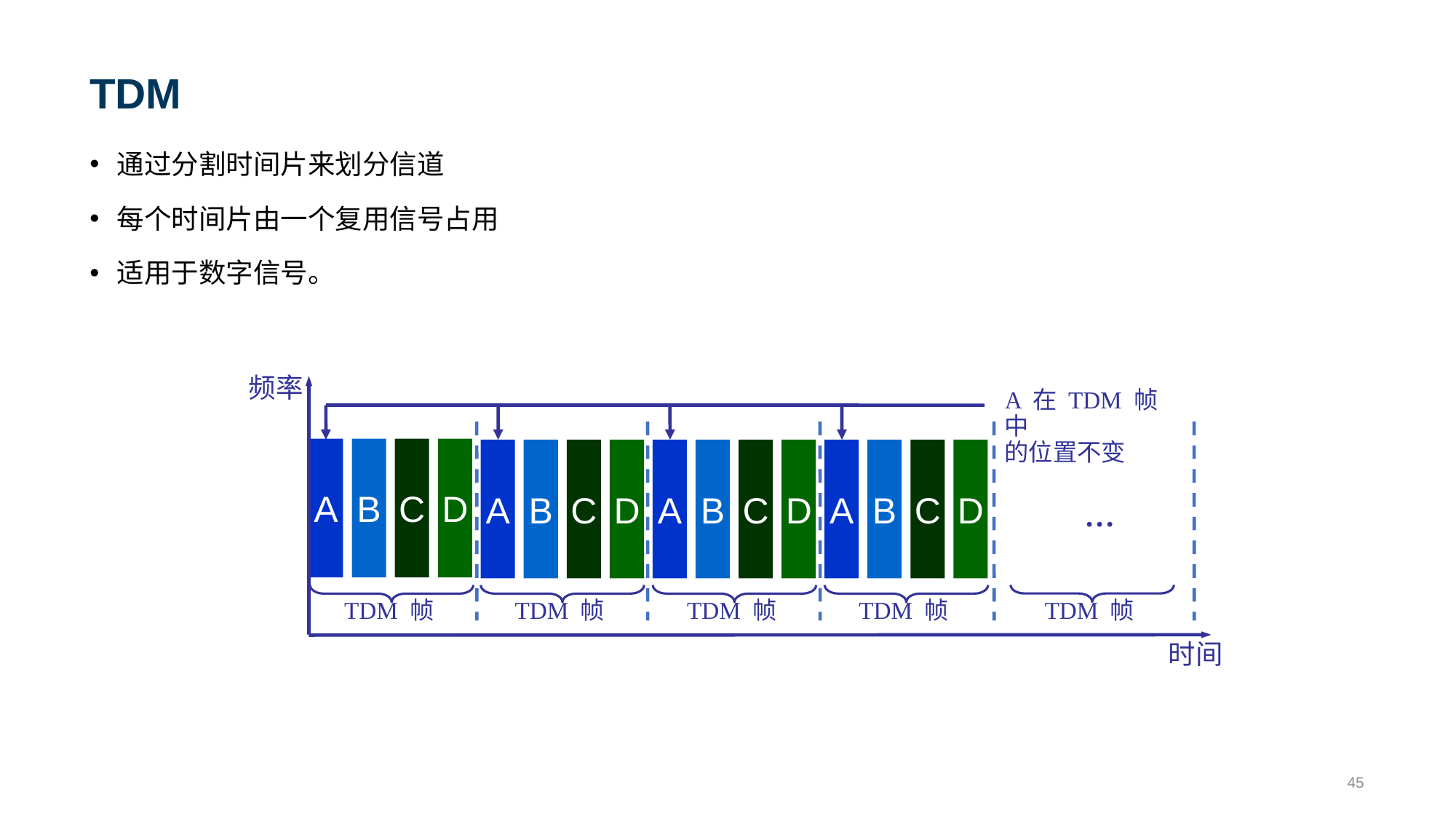

# TDM
通过分割时间片来划分信道
每个时间片由一个复用信号占用
适用于数字信号。

频率
A 在 TDM 帧中
的位置不变

A
B
C
D
A
B
C
D
A
B
C
D
A
B
C
D
…

TDM 帧

TDM 帧

TDM 帧

TDM 帧

TDM 帧

时间
45